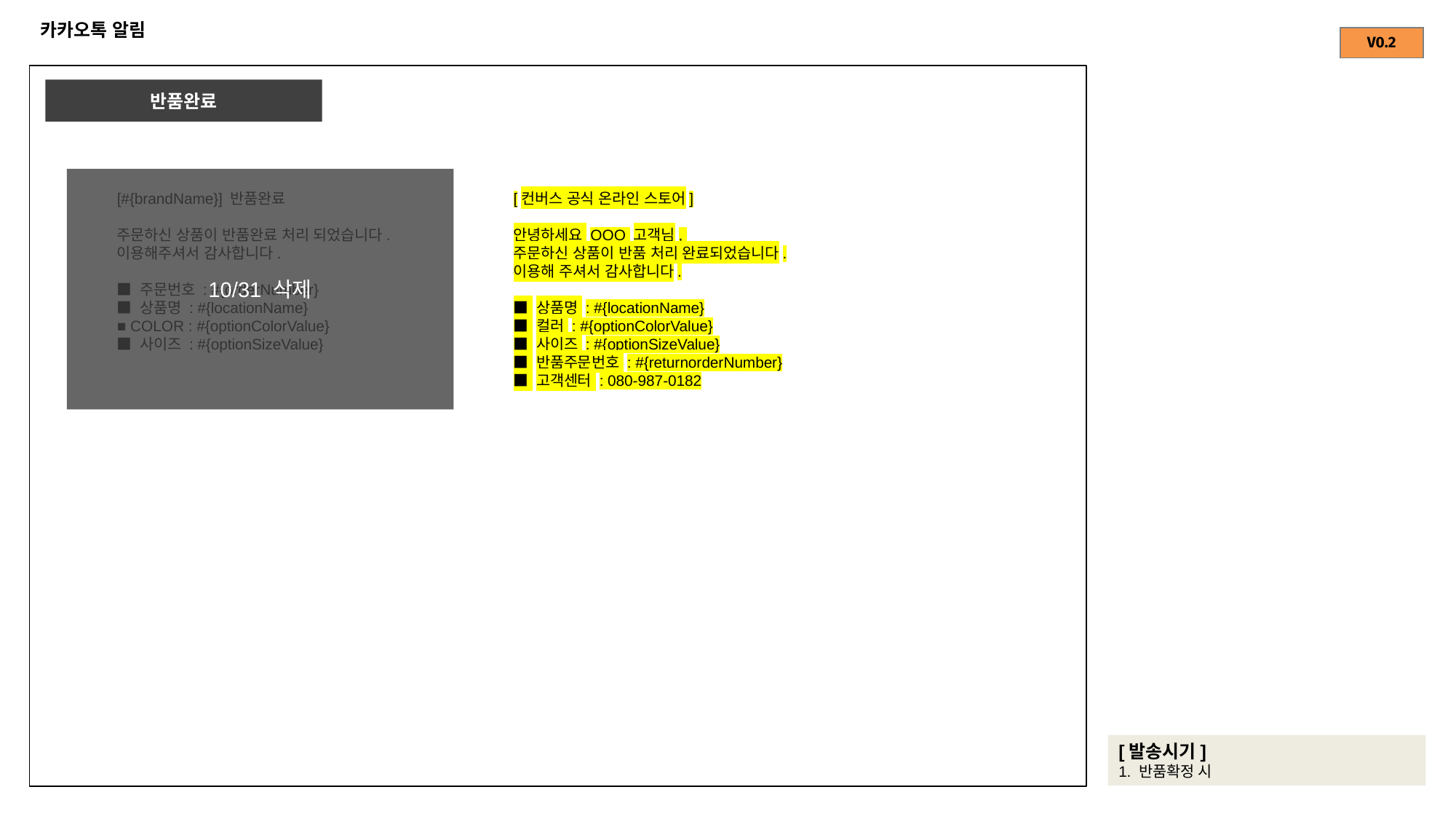

# 카카오톡 알림
| V0.2 |
| --- |

반품완료
10/31 삭제
[#{brandName}] 반품완료

주문하신 상품이 반품완료 처리 되었습니다.
이용해주셔서 감사합니다.

■ 주문번호 : #{orderNumber}
■ 상품명 : #{locationName}
■ COLOR : #{optionColorValue}
■ 사이즈 : #{optionSizeValue}
[컨버스 공식 온라인 스토어]

안녕하세요 OOO 고객님,
주문하신 상품이 반품 처리 완료되었습니다.
이용해 주셔서 감사합니다.

■ 상품명 : #{locationName}
■ 컬러 : #{optionColorValue}
■ 사이즈 : #{optionSizeValue}
■ 반품주문번호 : #{returnorderNumber}
■ 고객센터 : 080-987-0182

[발송시기]
1. 반품확정 시